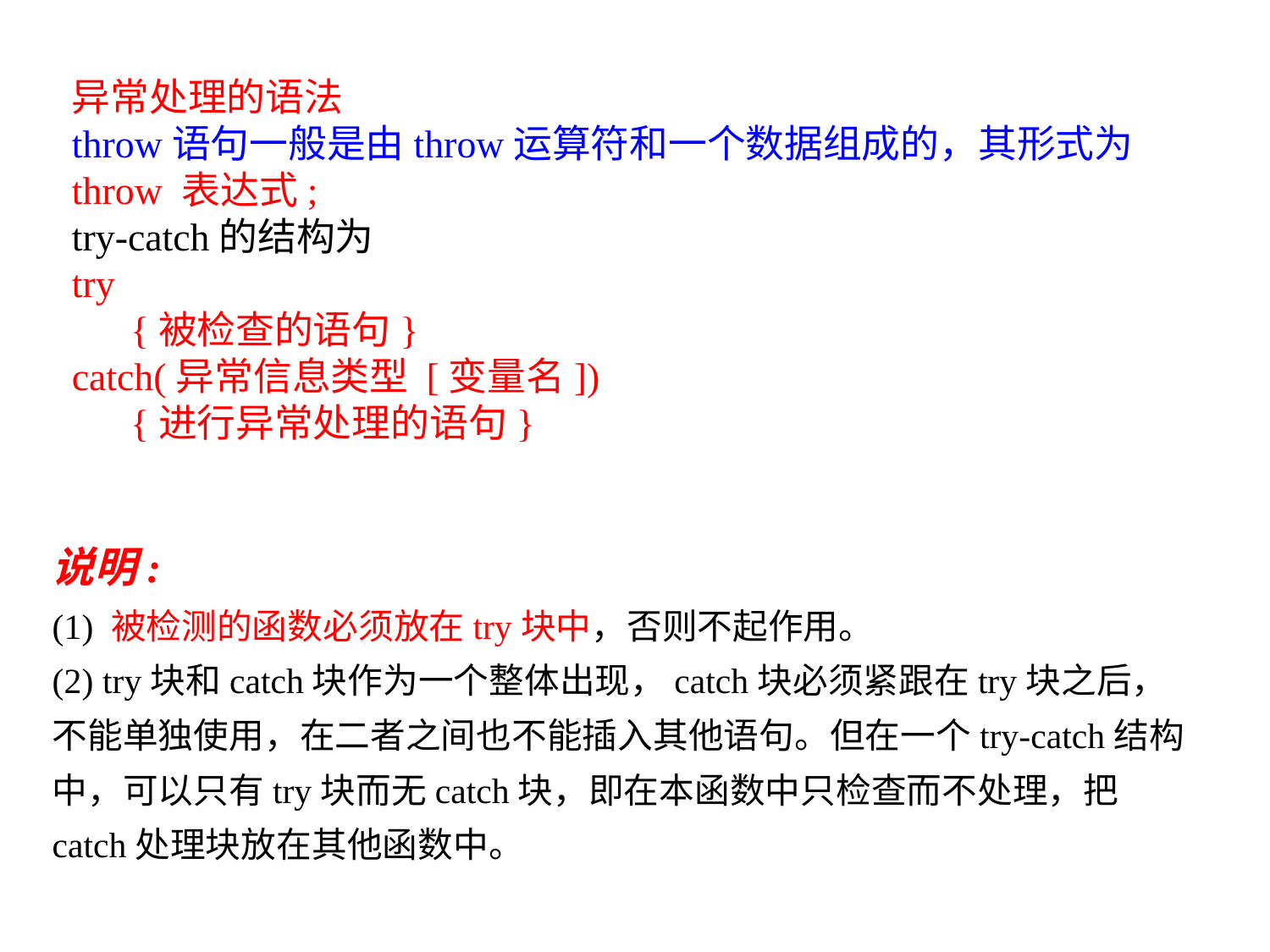

异常处理的语法
throw语句一般是由throw运算符和一个数据组成的，其形式为
throw 表达式;
try-catch的结构为
try
      {被检查的语句}
catch(异常信息类型 [变量名])
      {进行异常处理的语句}
说明:
(1) 被检测的函数必须放在try块中，否则不起作用。
(2) try块和catch块作为一个整体出现，catch块必须紧跟在try块之后，不能单独使用，在二者之间也不能插入其他语句。但在一个try-catch结构中，可以只有try块而无catch块，即在本函数中只检查而不处理，把catch处理块放在其他函数中。